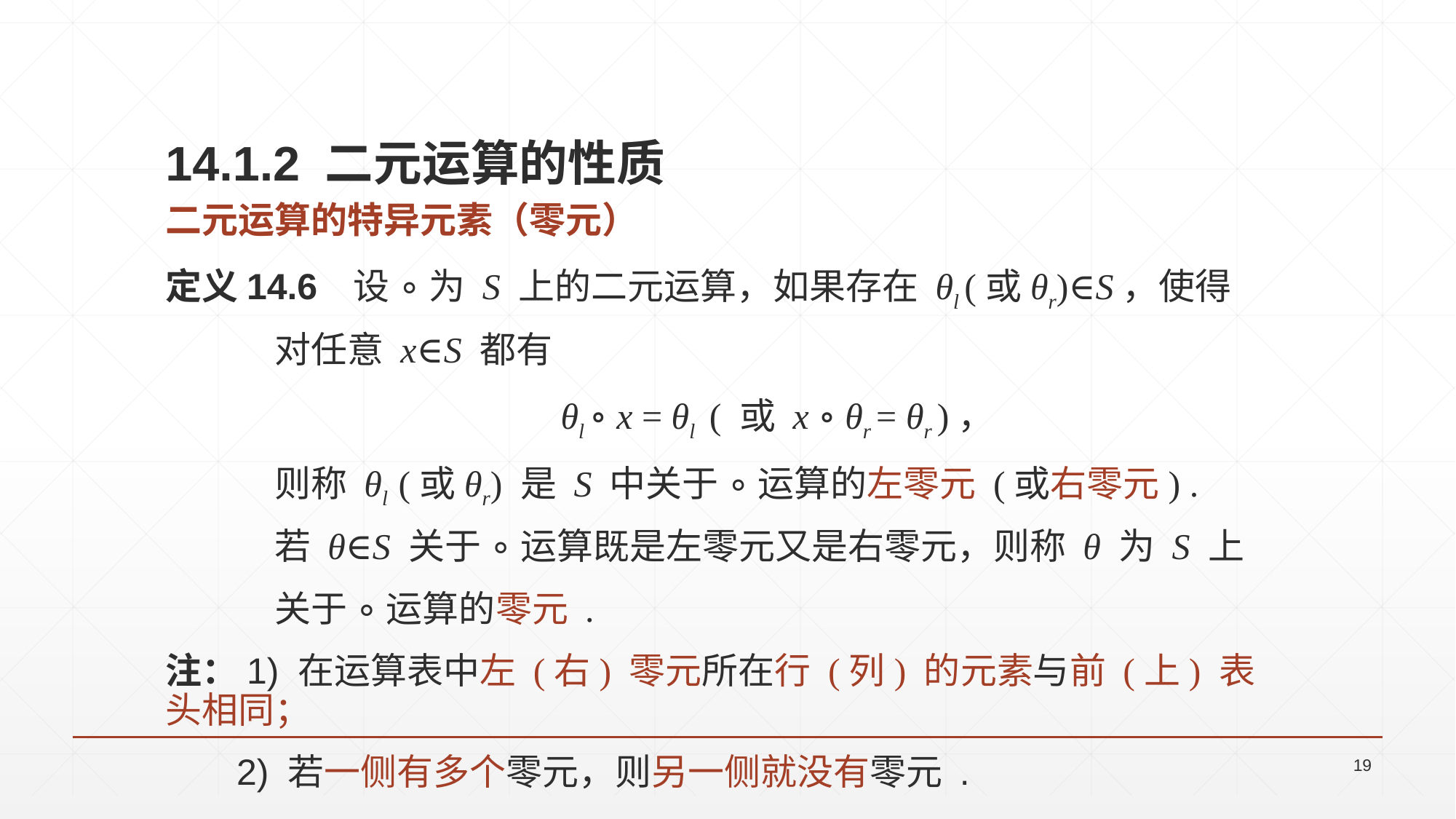

# 14.1.2 二元运算的性质
二元运算的特异元素（零元）
定义14.6   设 ∘ 为 S 上的二元运算，如果存在 θl (或θr)∈S，使得
	对任意 x∈S 都有
           θl ∘ x = θl  ( 或 x ∘ θr = θr )，
	则称 θl  (或θr) 是 S 中关于 ∘ 运算的左零元 (或右零元) .
	若 θ∈S 关于 ∘ 运算既是左零元又是右零元，则称 θ 为 S 上
	关于 ∘ 运算的零元 .
注：1) 在运算表中左 (右) 零元所在行 (列) 的元素与前 (上) 表头相同；
       2) 若一侧有多个零元，则另一侧就没有零元 .
19